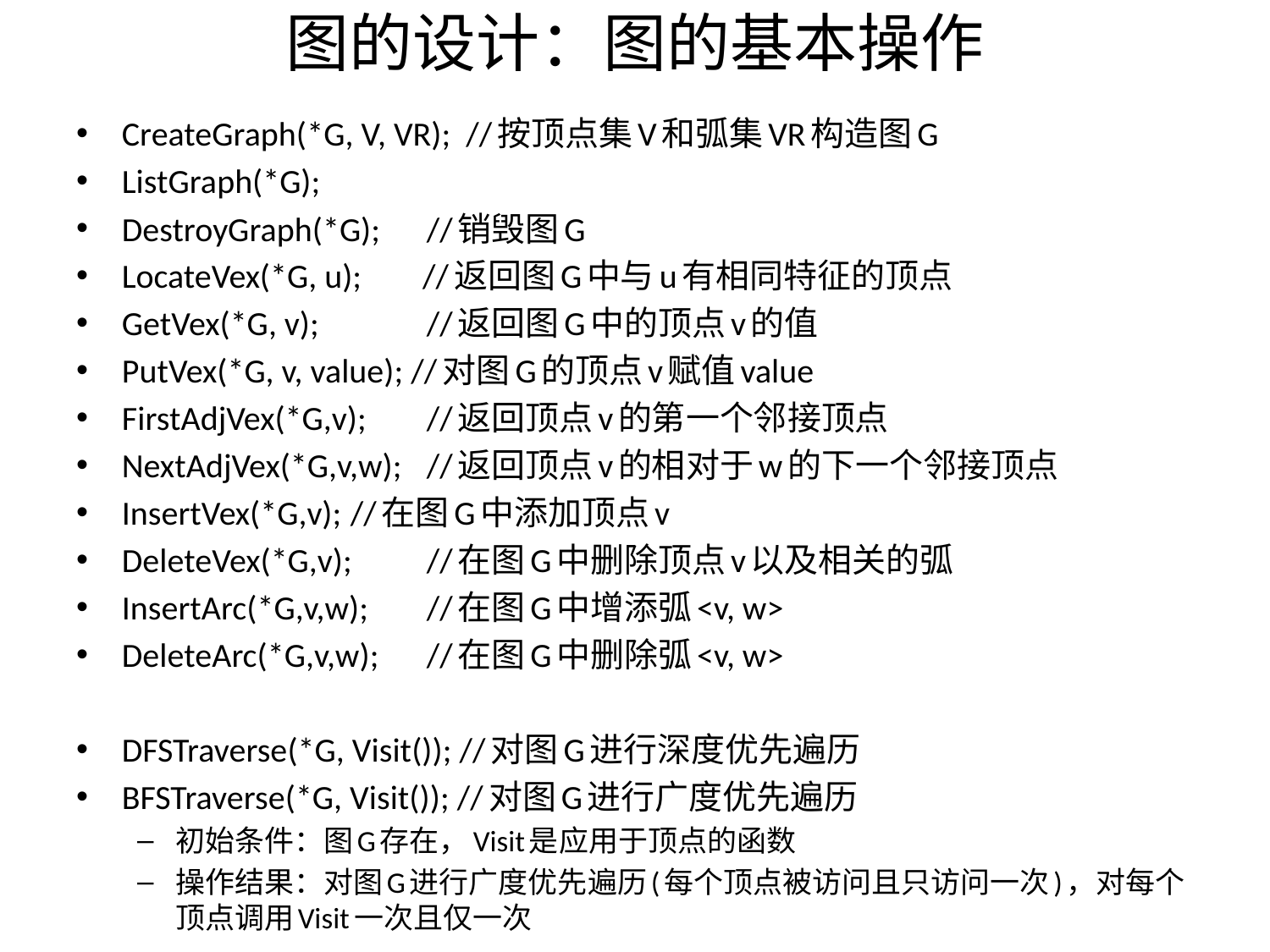

# 图的设计：图的基本操作
CreateGraph(*G, V, VR);  //按顶点集V和弧集VR构造图G
ListGraph(*G);
DestroyGraph(*G); 	//销毁图G
LocateVex(*G, u);        //返回图G中与u有相同特征的顶点
GetVex(*G, v);     	//返回图G中的顶点v的值
PutVex(*G, v, value); //对图G的顶点v赋值value
FirstAdjVex(*G,v); 	//返回顶点v的第一个邻接顶点
NextAdjVex(*G,v,w); 	//返回顶点v的相对于w的下一个邻接顶点
InsertVex(*G,v); 	//在图G中添加顶点v
DeleteVex(*G,v); 	//在图G中删除顶点v以及相关的弧
InsertArc(*G,v,w);	//在图G中增添弧<v, w>
DeleteArc(*G,v,w); 	//在图G中删除弧<v, w>

DFSTraverse(*G, Visit()); //对图G进行深度优先遍历
BFSTraverse(*G, Visit()); //对图G进行广度优先遍历
初始条件：图G存在，Visit是应用于顶点的函数
操作结果：对图G进行广度优先遍历(每个顶点被访问且只访问一次)，对每个顶点调用Visit一次且仅一次